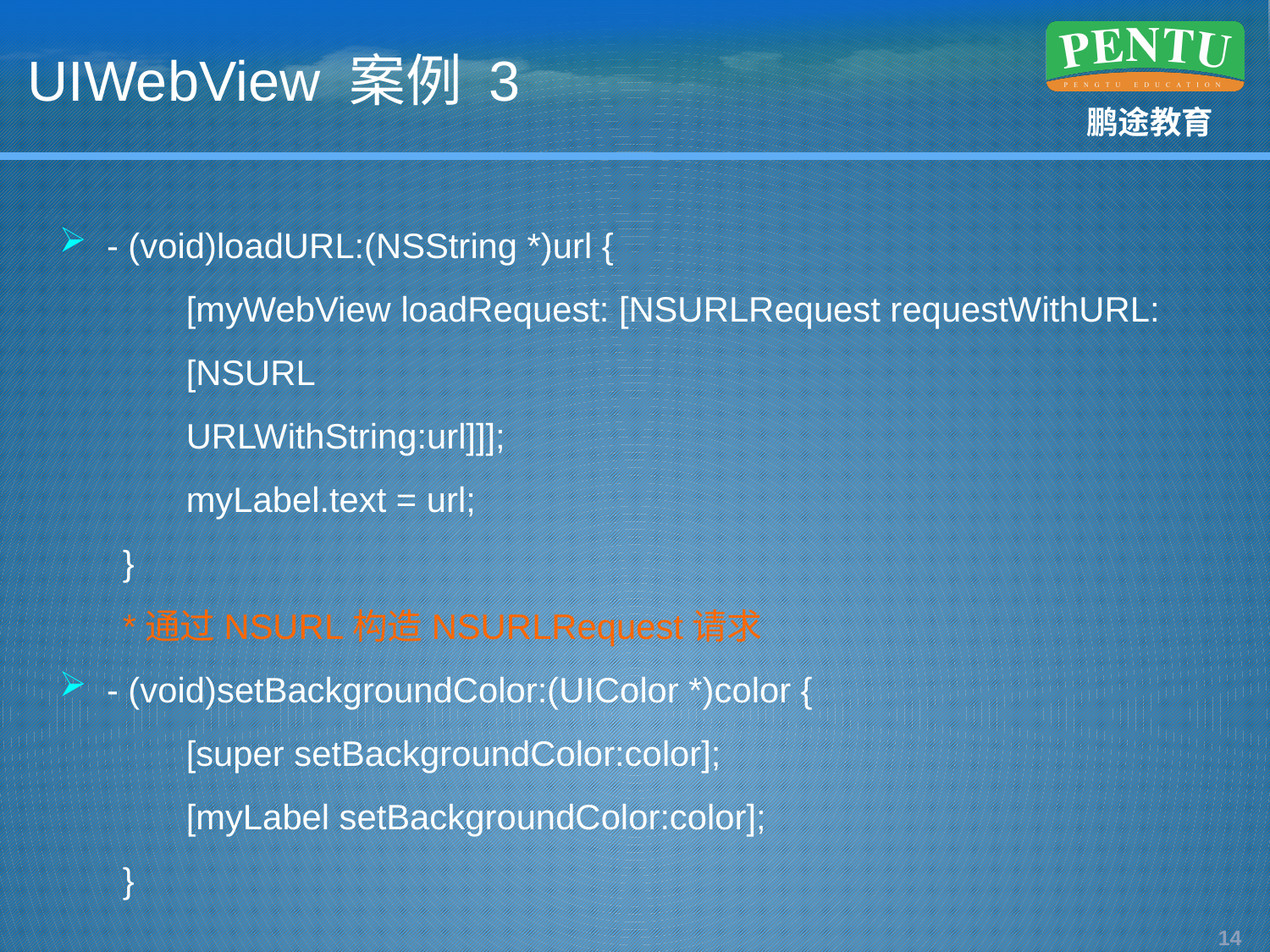

# UIWebView 案例 3
- (void)loadURL:(NSString *)url {
[myWebView loadRequest: [NSURLRequest requestWithURL: [NSURL
URLWithString:url]]];
myLabel.text = url;
}
*通过NSURL构造NSURLRequest请求
- (void)setBackgroundColor:(UIColor *)color {
[super setBackgroundColor:color];
[myLabel setBackgroundColor:color];
}
14